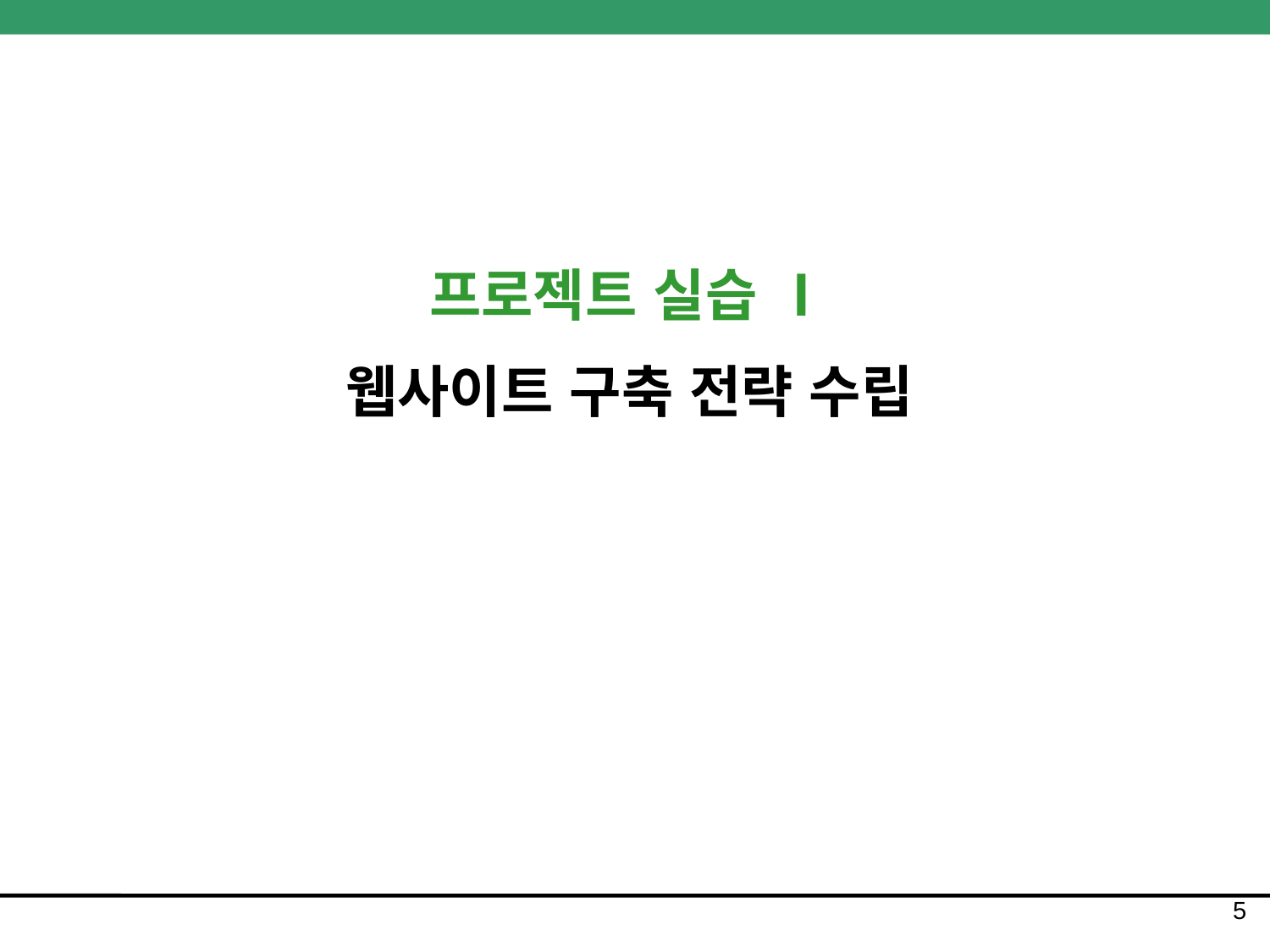

프로젝트 실습 Ⅰ
웹사이트 구축 전략 수립
5